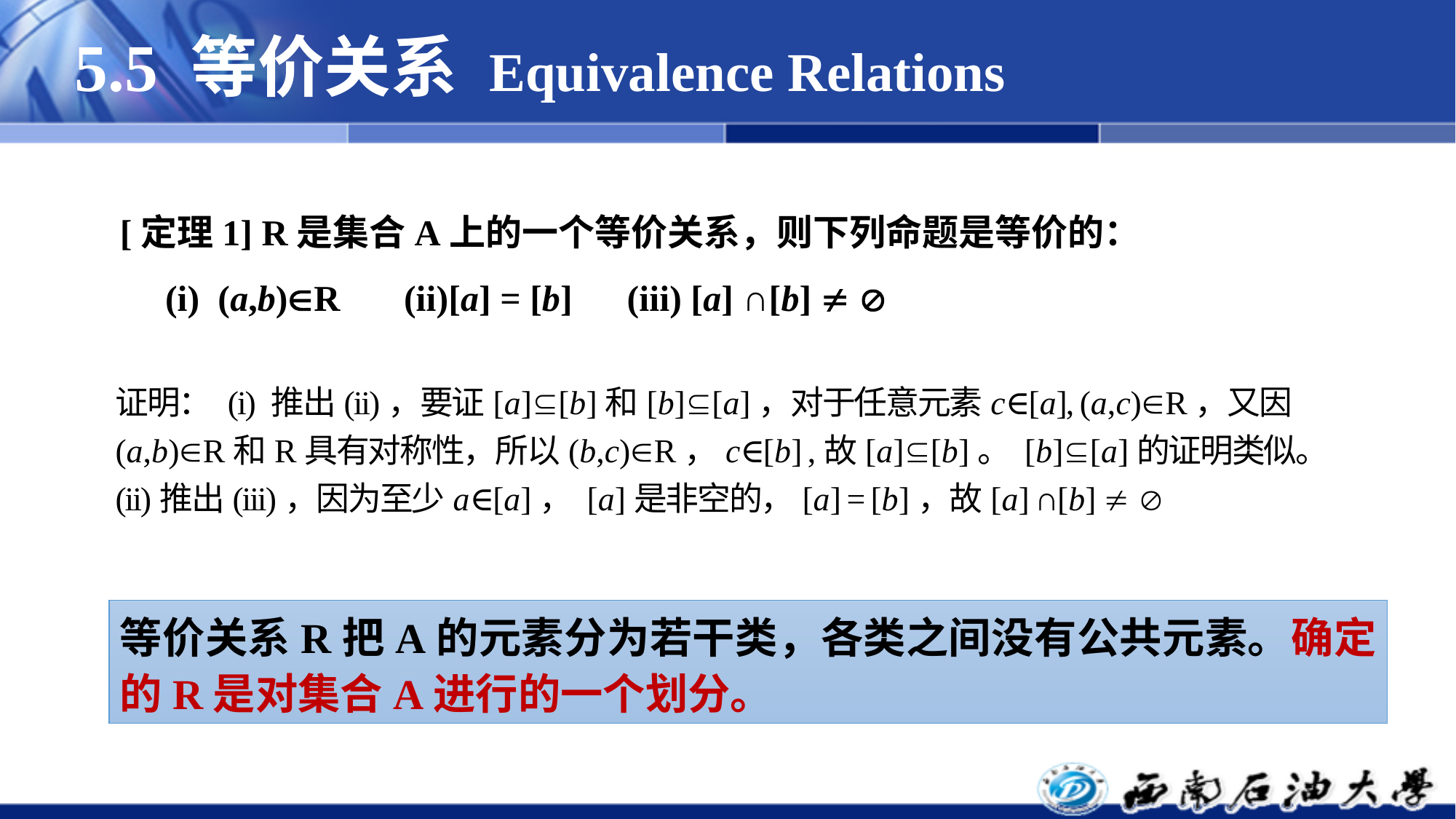

# 5.5 等价关系 Equivalence Relations
[定理1] R是集合A上的一个等价关系，则下列命题是等价的：
     (i)  (a,b)∈R       (ii)[a] = [b]      (iii) [a] ∩[b] ≠ ∅
证明： (i) 推出(ii)，要证[a]⊆[b]和[b]⊆[a]，对于任意元素c∈[a], (a,c)∈R，又因(a,b)∈R和R具有对称性，所以(b,c)∈R，c∈[b] ,故[a]⊆[b]。 [b]⊆[a]的证明类似。
(ii)推出(iii)，因为至少a∈[a]， [a]是非空的，[a] = [b]，故[a] ∩[b] ≠ ∅
等价关系R把A的元素分为若干类，各类之间没有公共元素。确定的R是对集合A进行的一个划分。